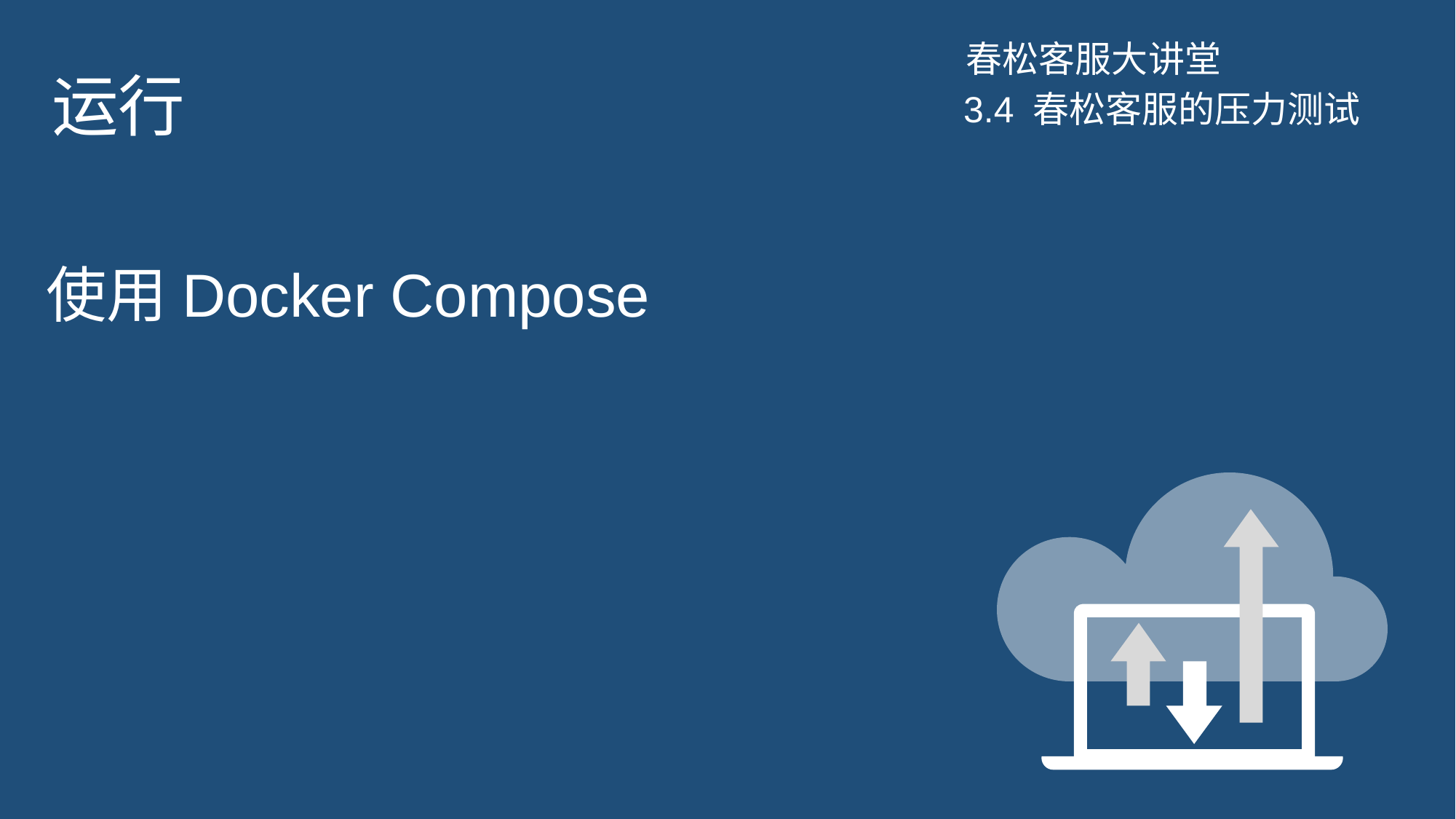

# 运行
春松客服大讲堂
3.4 春松客服的压力测试
使用Docker Compose